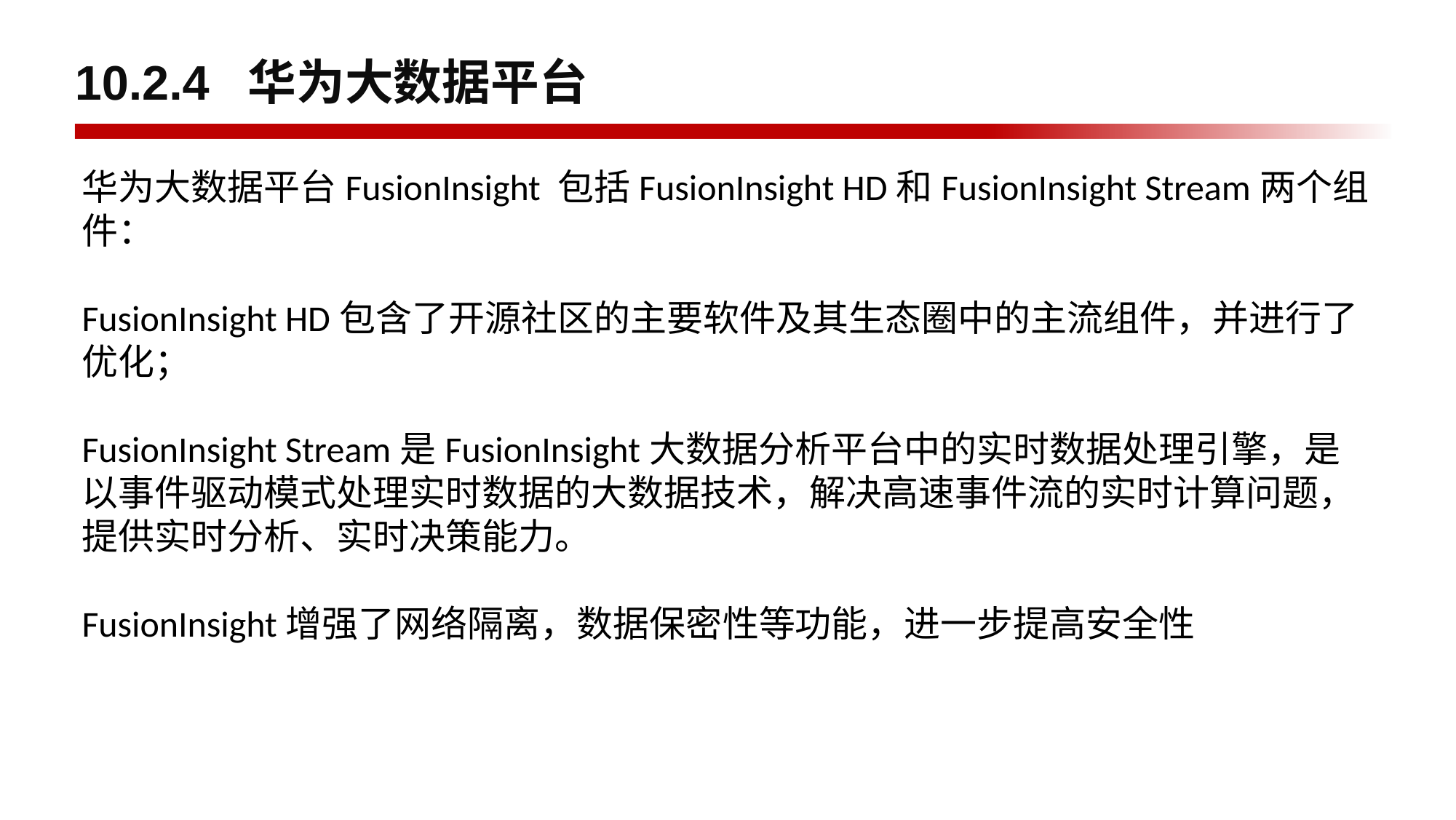

# 10.2.4  华为大数据平台

华为大数据平台FusionInsight 包括FusionInsight HD和FusionInsight Stream两个组件：

FusionInsight HD包含了开源社区的主要软件及其生态圈中的主流组件，并进行了优化；

FusionInsight Stream是FusionInsight大数据分析平台中的实时数据处理引擎，是以事件驱动模式处理实时数据的大数据技术，解决高速事件流的实时计算问题，提供实时分析、实时决策能力。

FusionInsight增强了网络隔离，数据保密性等功能，进一步提高安全性